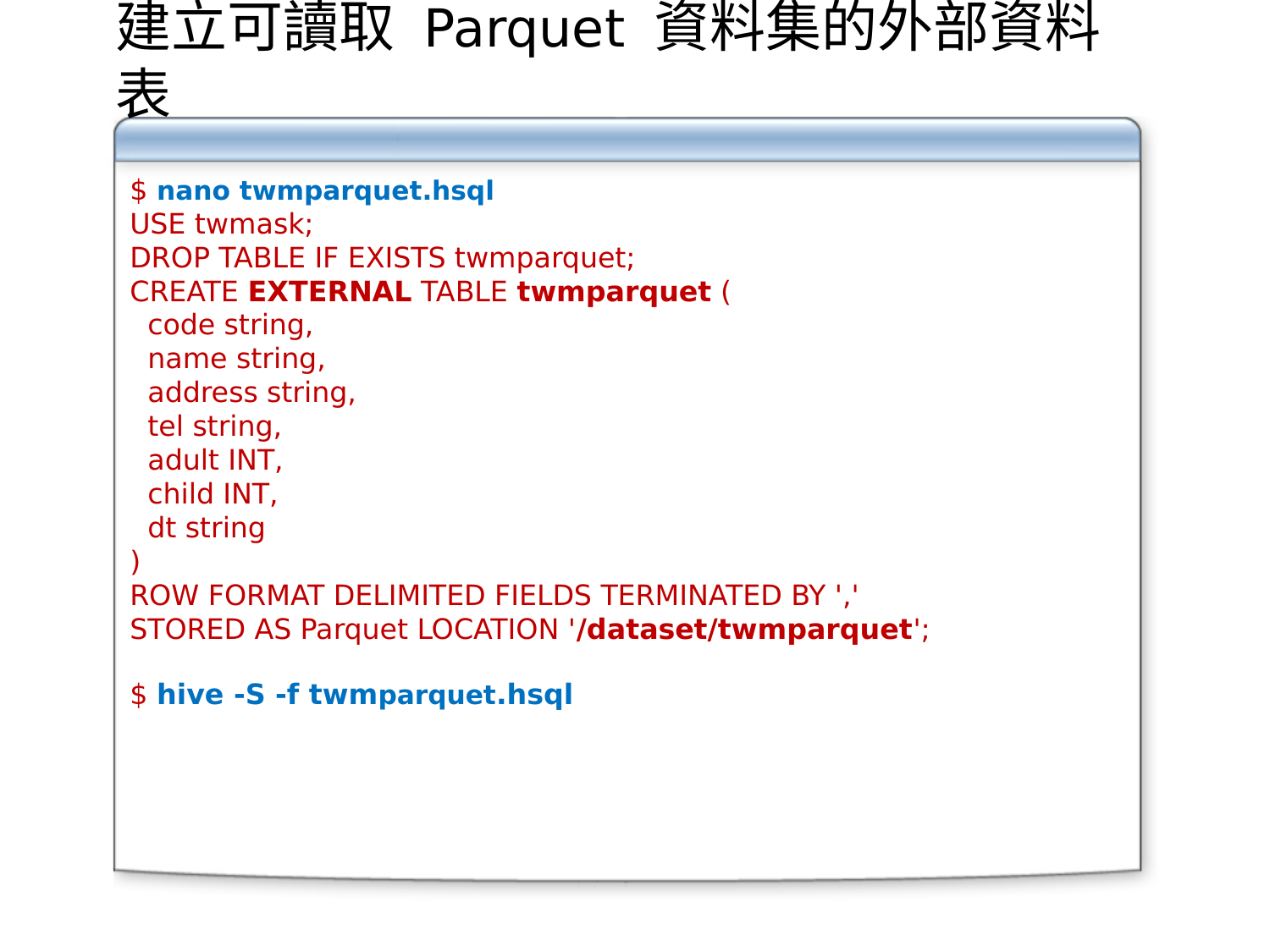

建立可讀取 Parquet 資料集的外部資料表
$ nano twmparquet.hsql
USE twmask;
DROP TABLE IF EXISTS twmparquet;
CREATE EXTERNAL TABLE twmparquet (
  code string,
  name string,
  address string,
  tel string,
  adult INT,
  child INT,
  dt string
)
ROW FORMAT DELIMITED FIELDS TERMINATED BY ','
STORED AS Parquet LOCATION '/dataset/twmparquet';

$ hive -S -f twmparquet.hsql